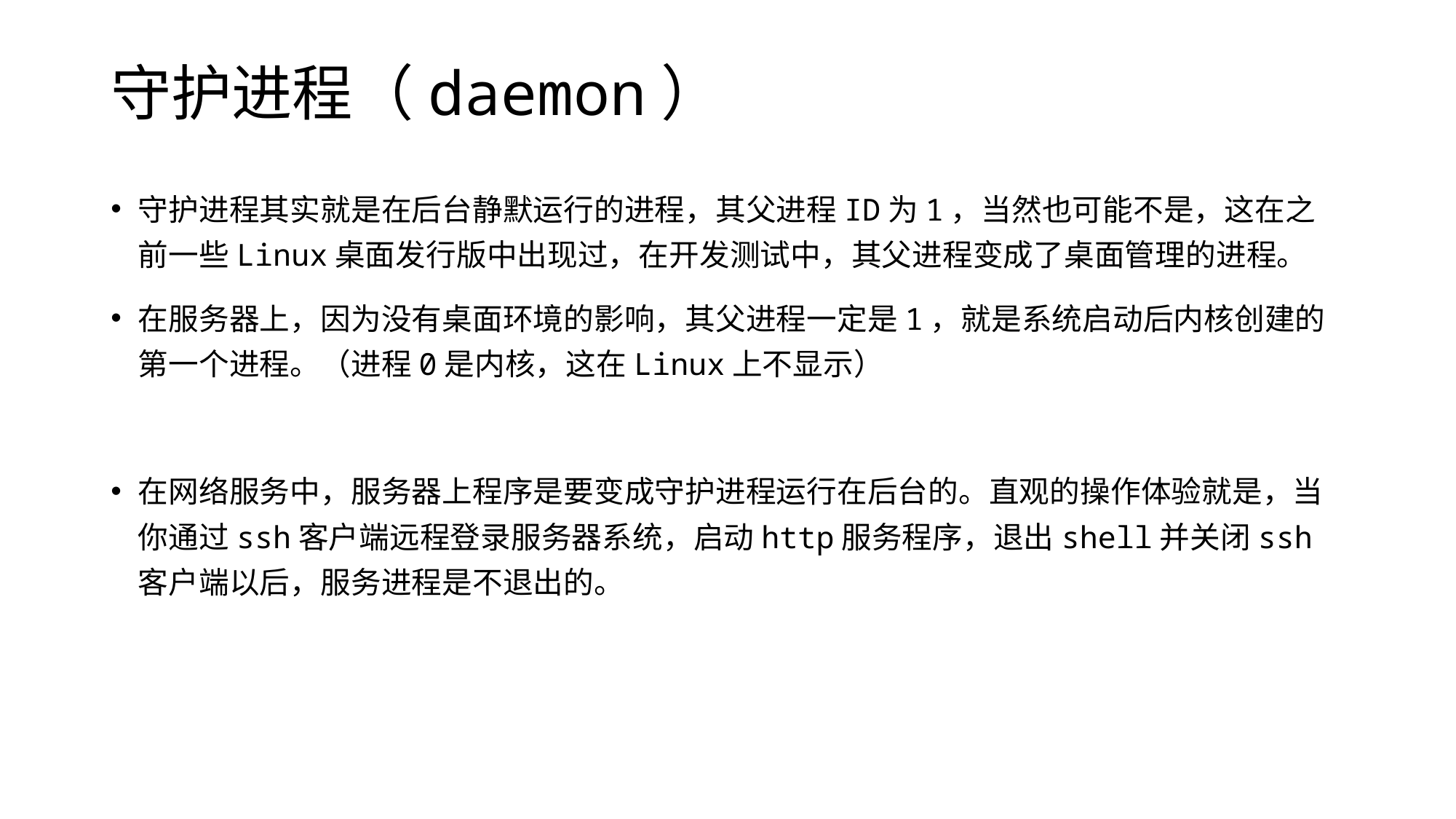

# 守护进程（daemon）
守护进程其实就是在后台静默运行的进程，其父进程ID为1，当然也可能不是，这在之前一些Linux桌面发行版中出现过，在开发测试中，其父进程变成了桌面管理的进程。
在服务器上，因为没有桌面环境的影响，其父进程一定是1，就是系统启动后内核创建的第一个进程。（进程0是内核，这在Linux上不显示）

在网络服务中，服务器上程序是要变成守护进程运行在后台的。直观的操作体验就是，当你通过ssh客户端远程登录服务器系统，启动http服务程序，退出shell并关闭ssh客户端以后，服务进程是不退出的。